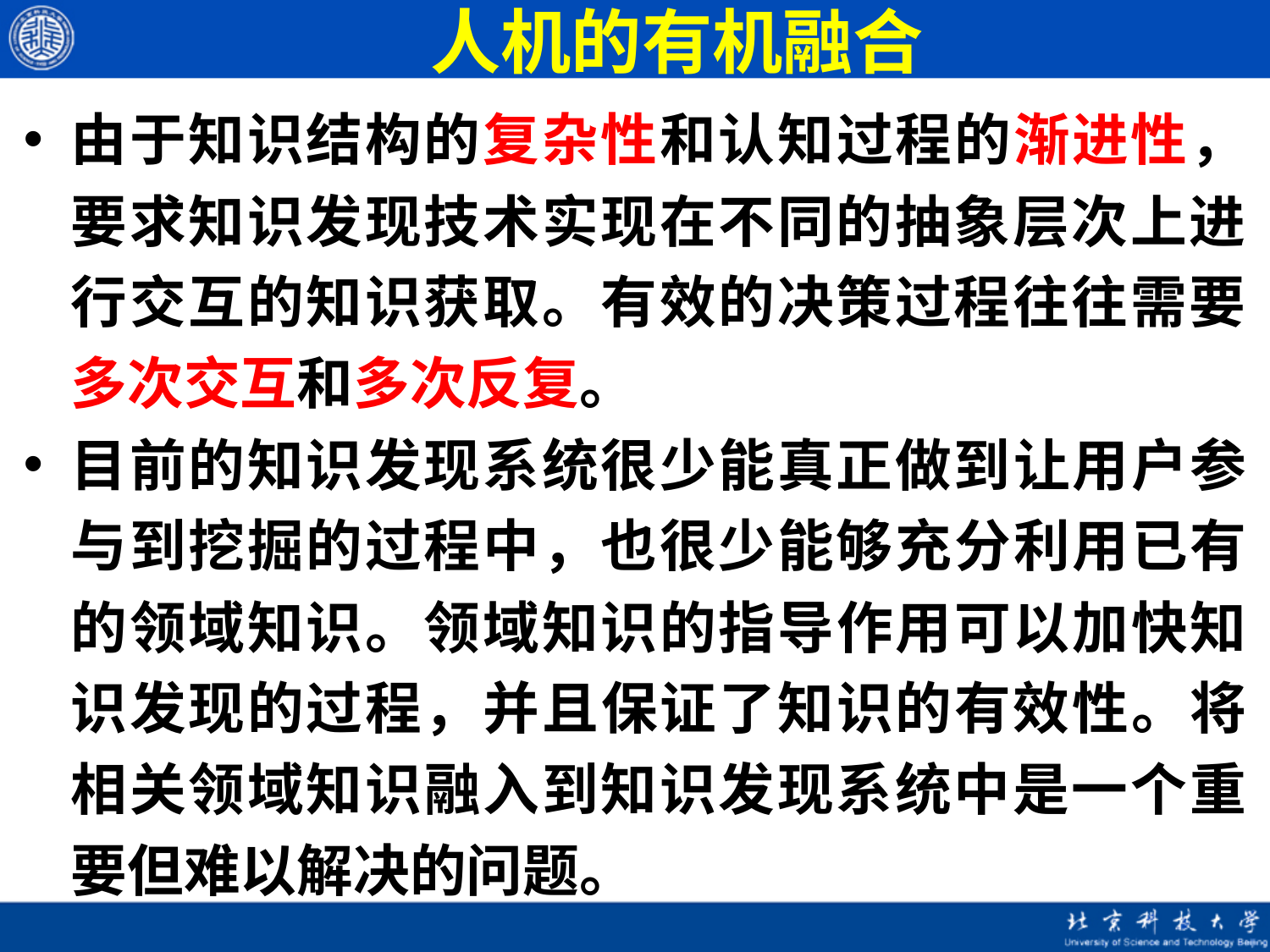

# 人机的有机融合
由于知识结构的复杂性和认知过程的渐进性，要求知识发现技术实现在不同的抽象层次上进行交互的知识获取。有效的决策过程往往需要多次交互和多次反复。
目前的知识发现系统很少能真正做到让用户参与到挖掘的过程中，也很少能够充分利用已有的领域知识。领域知识的指导作用可以加快知识发现的过程，并且保证了知识的有效性。将相关领域知识融入到知识发现系统中是一个重要但难以解决的问题。